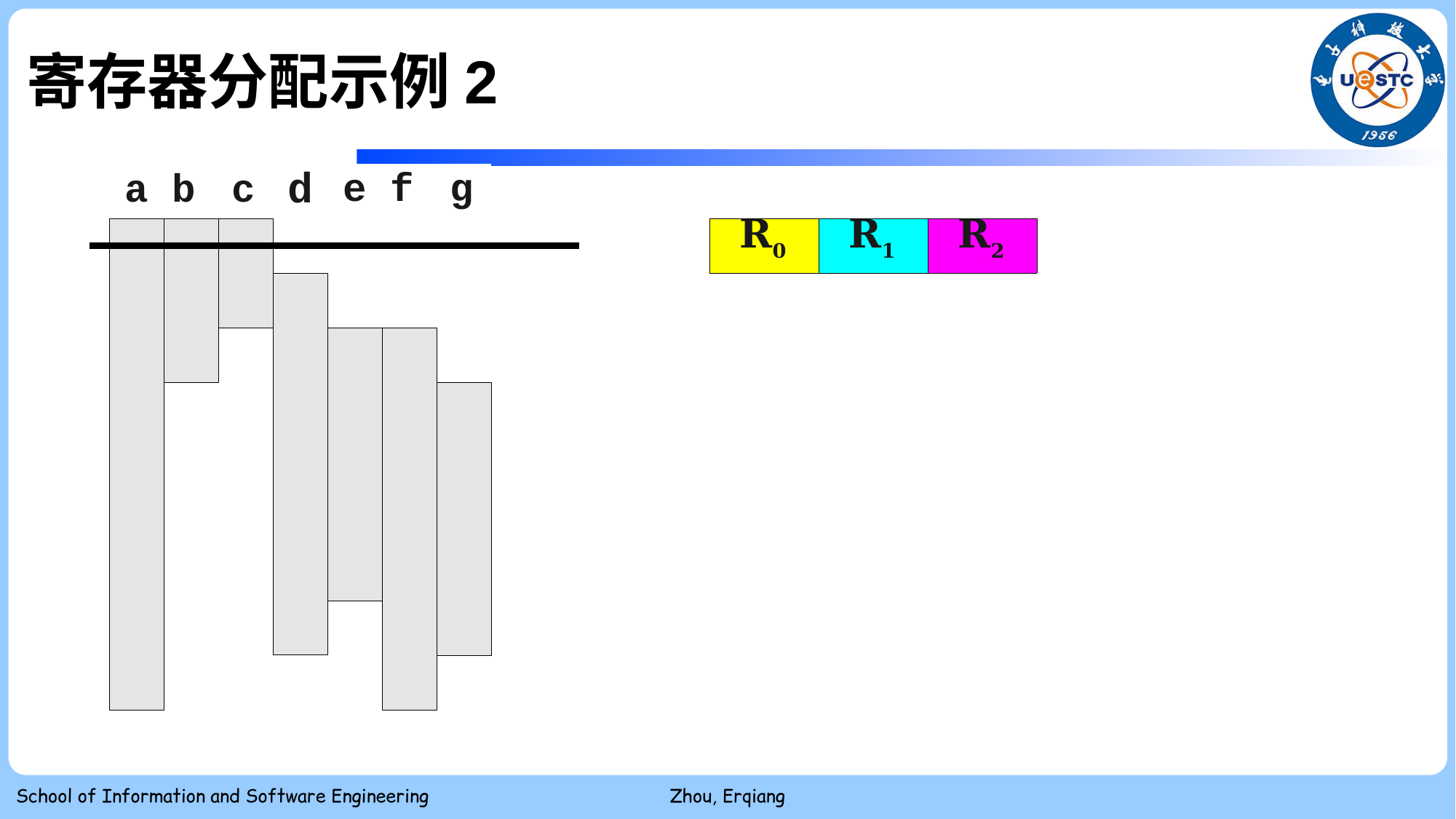

# 寄存器分配示例2
d
e f g
a b c

b
b
b
b
b
b
R0
R1
R2

| R0 | R1 | R2 |
| --- | --- | --- |

School of Information and Software Engineering
Zhou, Erqiang
28